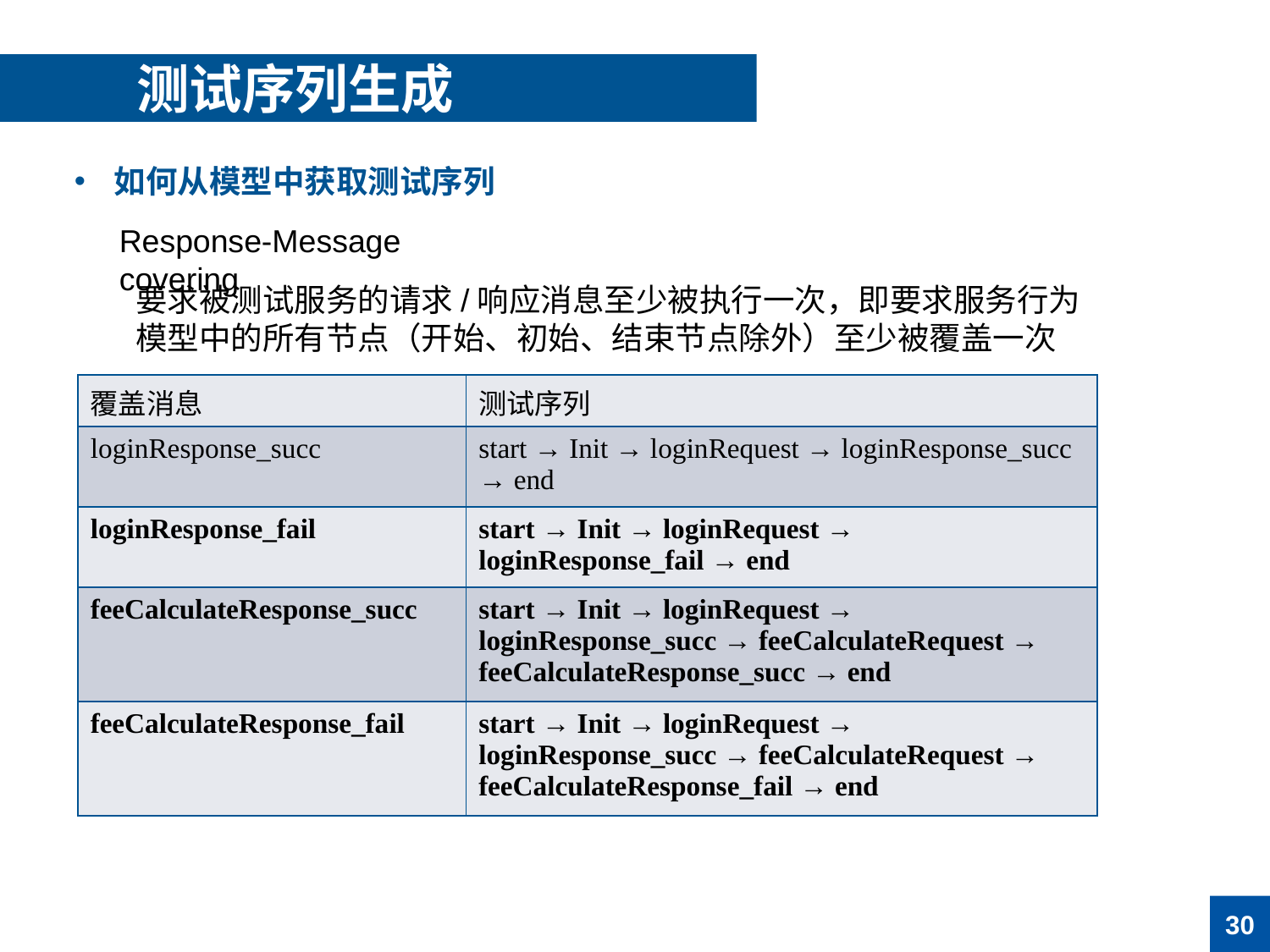

测试序列生成
如何从模型中获取测试序列
Response-Message covering
要求被测试服务的请求/响应消息至少被执行一次，即要求服务行为模型中的所有节点（开始、初始、结束节点除外）至少被覆盖一次
| 覆盖消息 | 测试序列 |
| --- | --- |
| loginResponse\_succ | start → Init → loginRequest → loginResponse\_succ → end |
| loginResponse\_fail | start → Init → loginRequest → loginResponse\_fail → end |
| feeCalculateResponse\_succ | start → Init → loginRequest → loginResponse\_succ → feeCalculateRequest → feeCalculateResponse\_succ → end |
| feeCalculateResponse\_fail | start → Init → loginRequest → loginResponse\_succ → feeCalculateRequest → feeCalculateResponse\_fail → end |
30